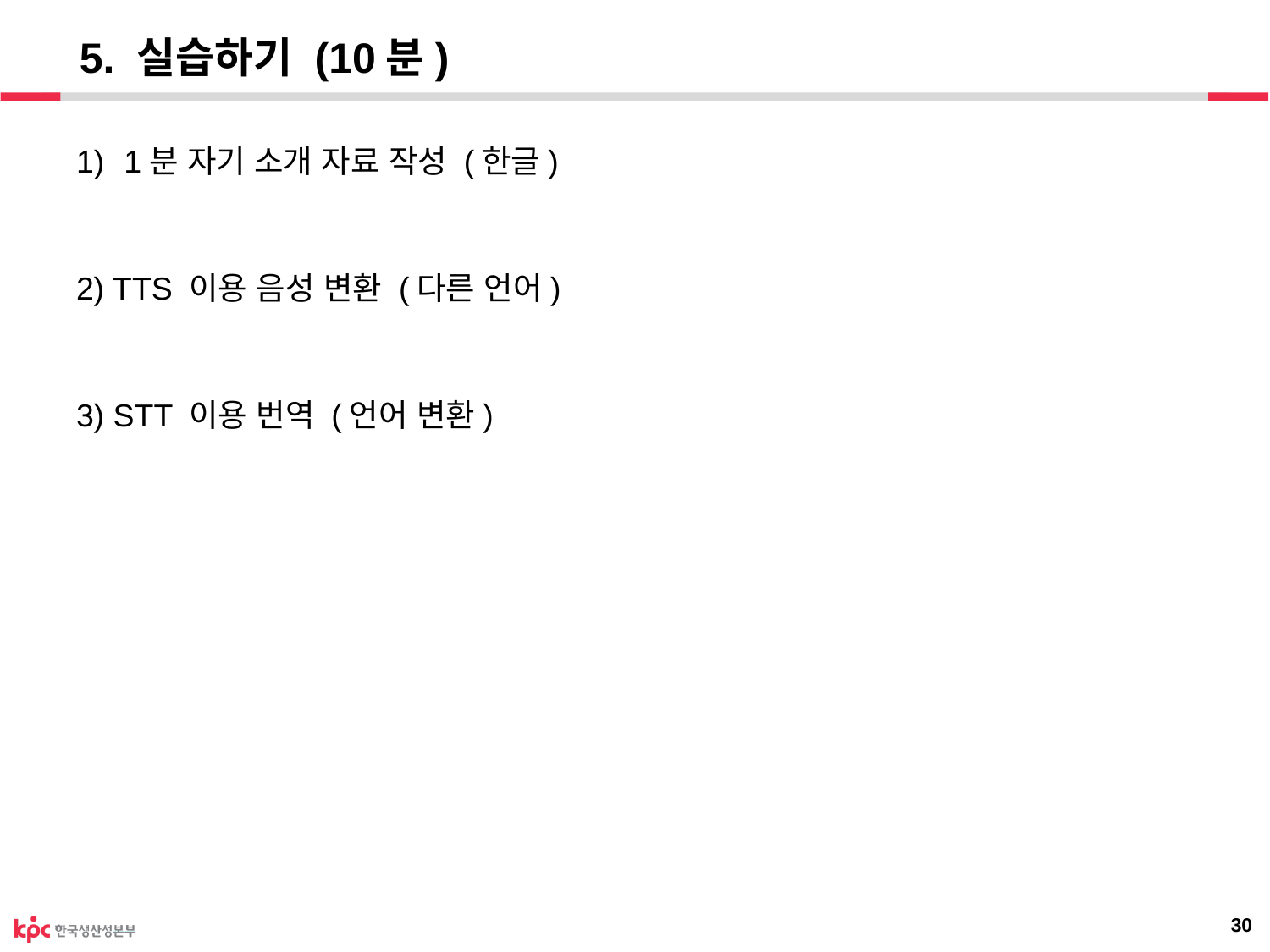

# 5. 실습하기 (10분)
1분 자기 소개 자료 작성 (한글)

2) TTS 이용 음성 변환 (다른 언어)

3) STT 이용 번역 (언어 변환)